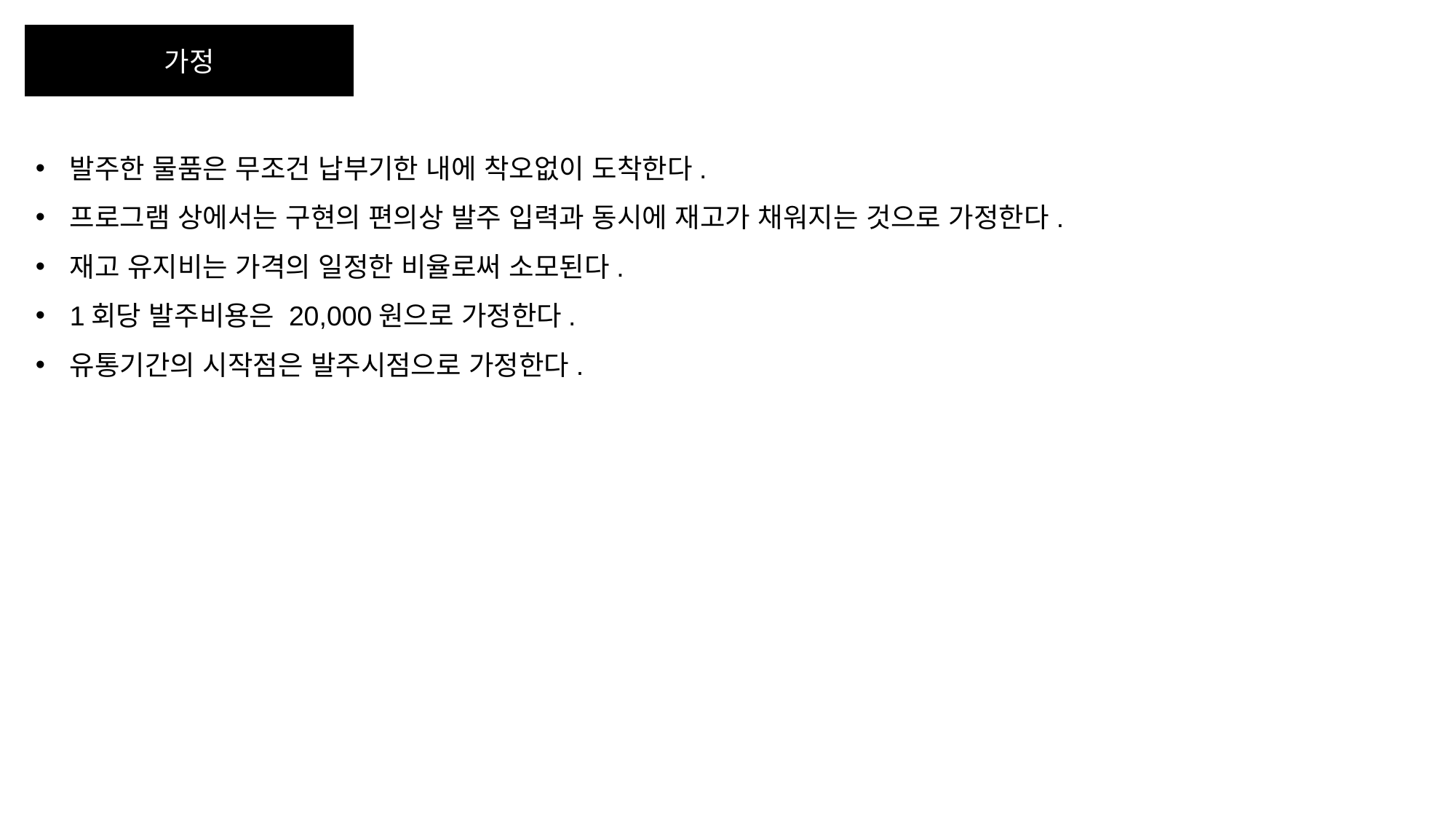

가정
발주한 물품은 무조건 납부기한 내에 착오없이 도착한다.
프로그램 상에서는 구현의 편의상 발주 입력과 동시에 재고가 채워지는 것으로 가정한다.
재고 유지비는 가격의 일정한 비율로써 소모된다.
1회당 발주비용은 20,000원으로 가정한다.
유통기간의 시작점은 발주시점으로 가정한다.